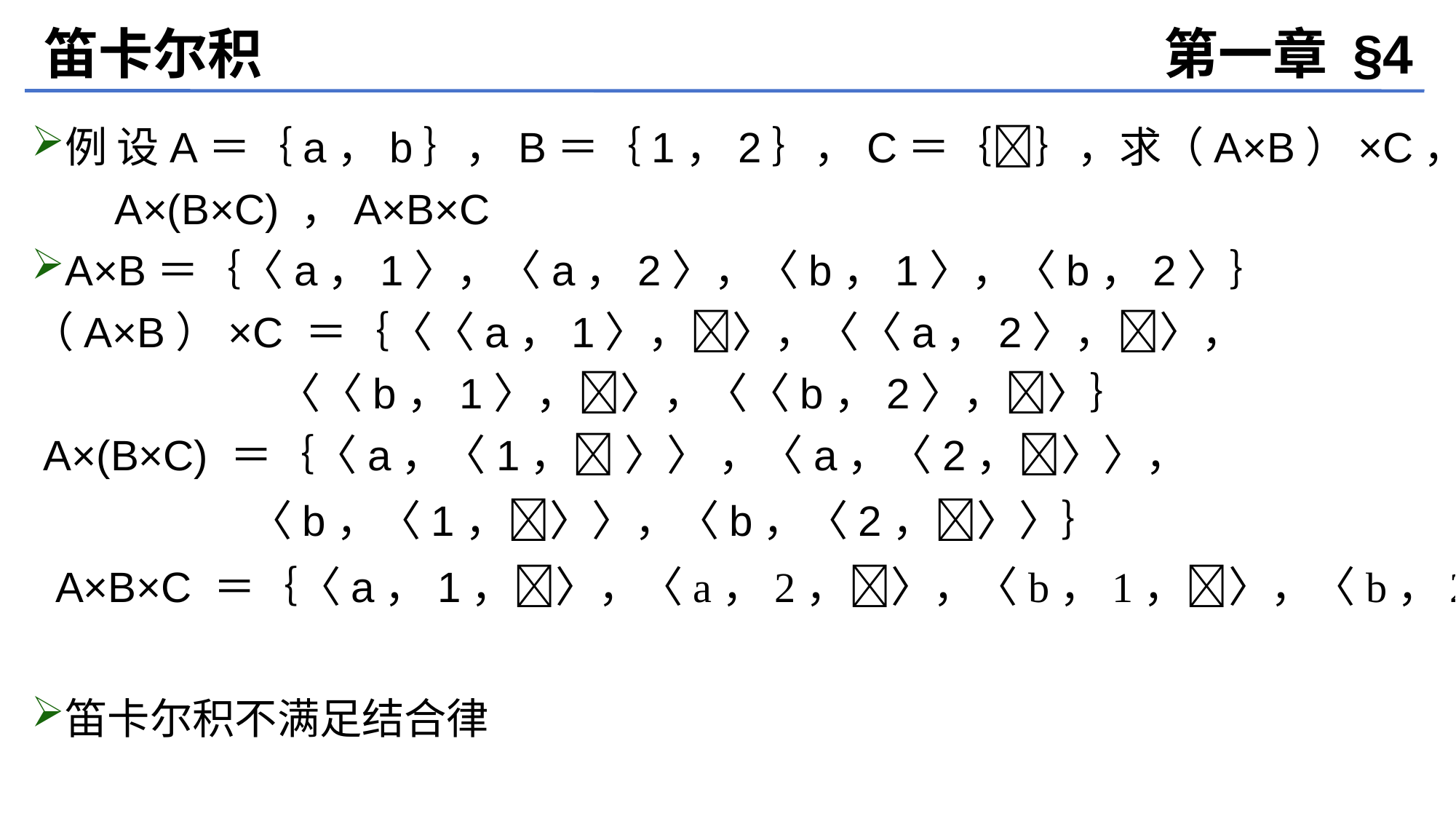

笛卡尔积
第一章 §4
例 设A＝｛a，b｝，B＝｛1，2｝，C＝｛α｝，求（A×B）×C，
       A×(B×C) ，A×B×C
A×B＝｛〈a，1〉，〈a，2〉，〈b，1〉，〈b，2〉｝
（A×B）×C ＝｛〈〈a，1〉，α〉，〈〈a，2〉，α〉，
                         〈〈b，1〉，α〉，〈〈b，2〉，α〉｝
 A×(B×C) ＝｛〈a，〈1，α 〉〉 ，〈a，〈2，α〉〉，
                      〈b，〈1，α〉〉，〈b，〈2，α〉〉｝
  A×B×C ＝｛〈a，1，α〉，〈a，2，α〉，〈b，1，α〉，〈b，2，α〉｝

笛卡尔积不满足结合律